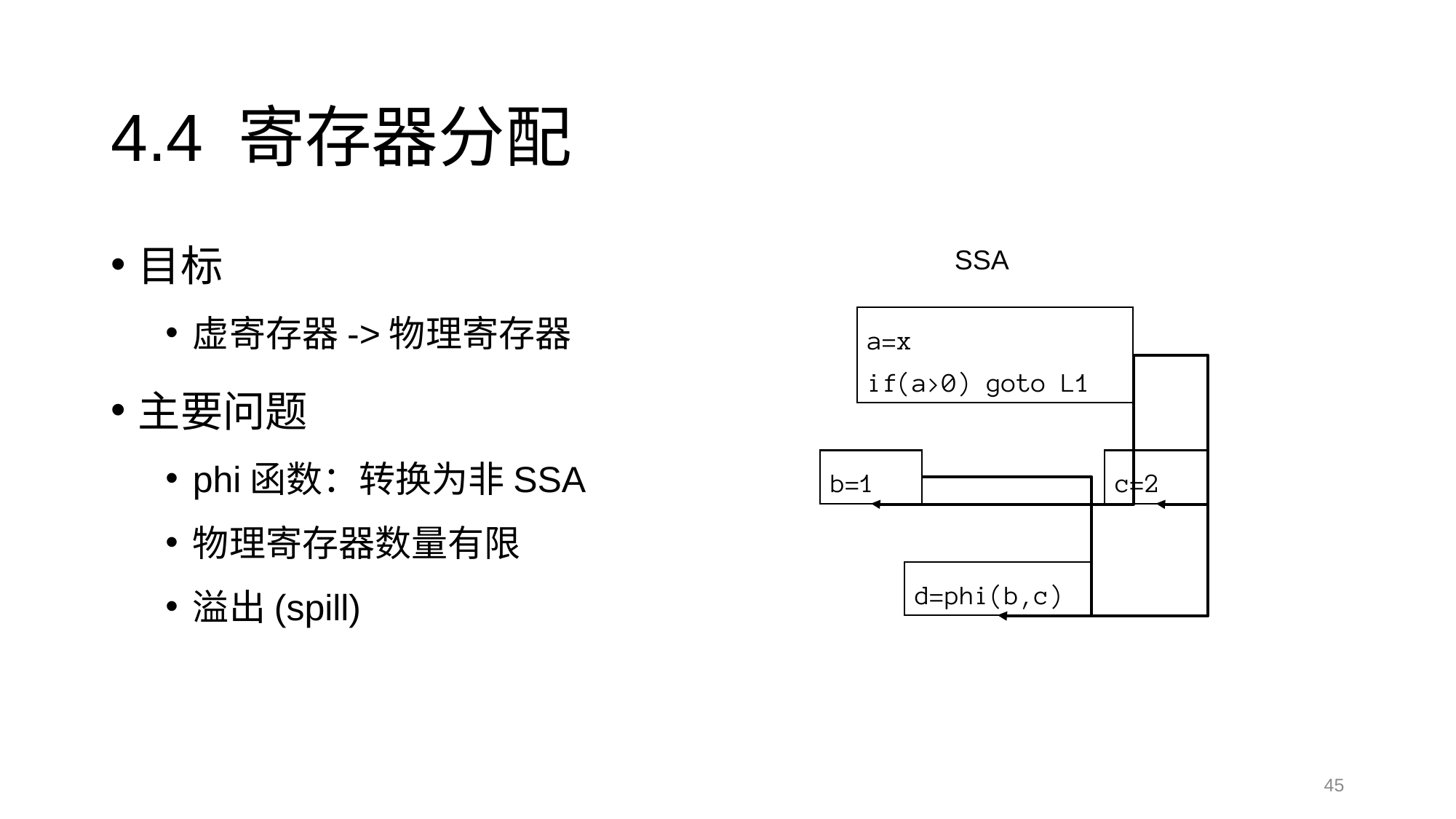

# 4.4 寄存器分配
目标
虚寄存器->物理寄存器
主要问题
phi函数：转换为非SSA
物理寄存器数量有限
溢出(spill)
SSA
a=x
if(a>0) goto L1
b=1
c=2
d=phi(b,c)
45